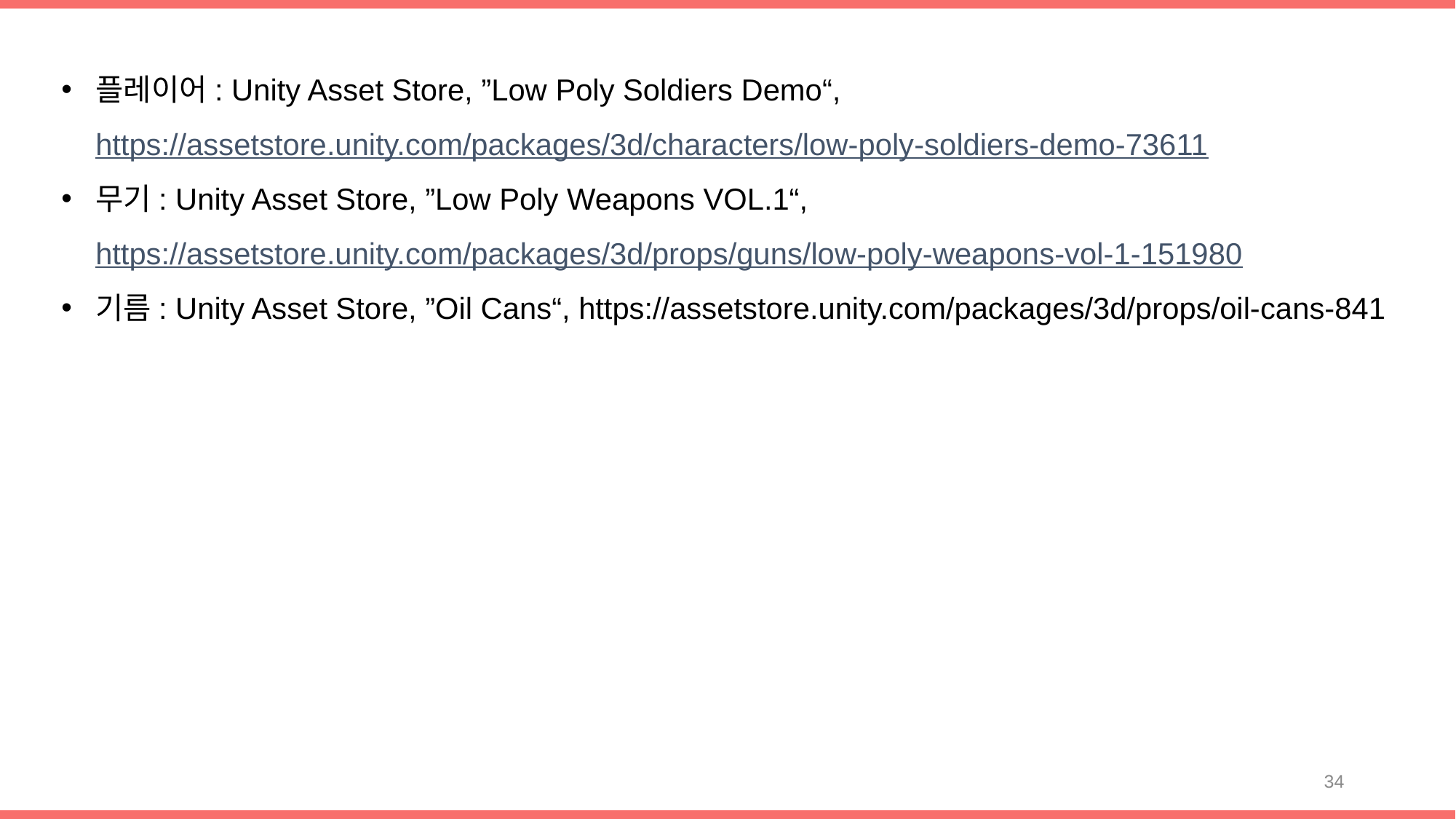

플레이어: Unity Asset Store, ”Low Poly Soldiers Demo“, https://assetstore.unity.com/packages/3d/characters/low-poly-soldiers-demo-73611
무기: Unity Asset Store, ”Low Poly Weapons VOL.1“, https://assetstore.unity.com/packages/3d/props/guns/low-poly-weapons-vol-1-151980
기름: Unity Asset Store, ”Oil Cans“, https://assetstore.unity.com/packages/3d/props/oil-cans-841
34